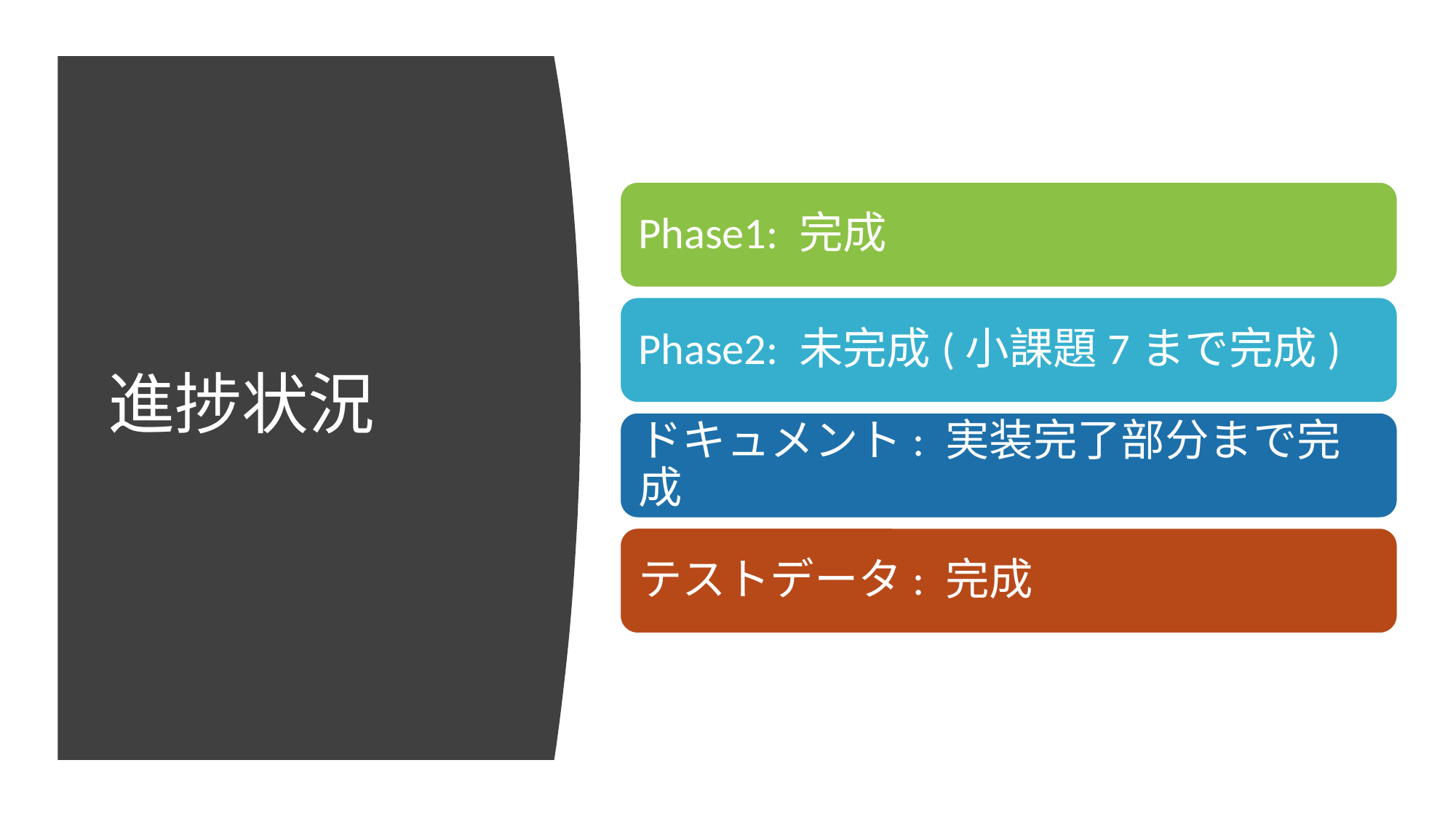

# 進捗状況

Phase1: 完成

Phase2: 未完成(小課題7まで完成)

ドキュメント: 実装完了部分まで完成

テストデータ: 完成